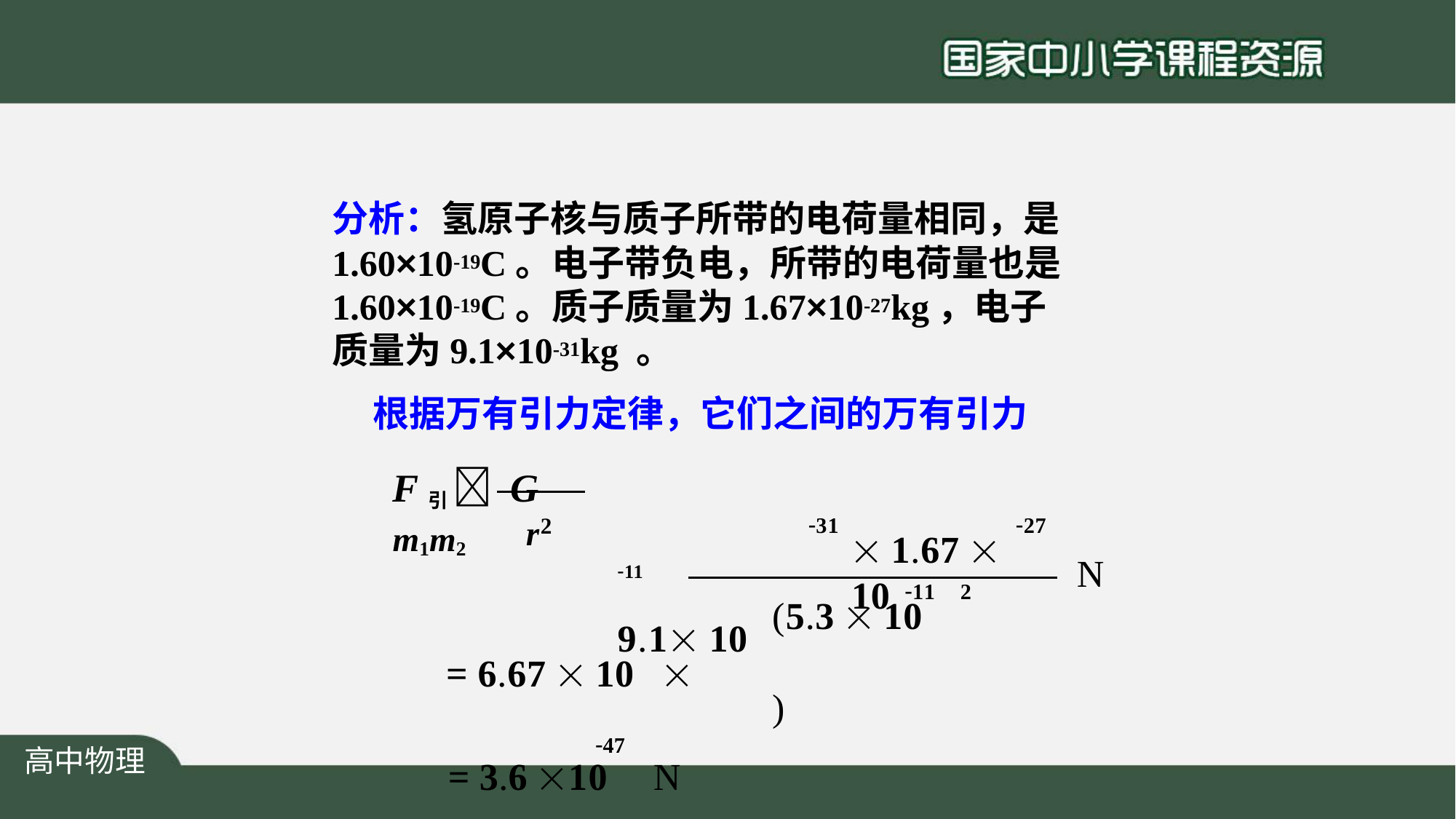

分析：氢原子核与质子所带的电荷量相同，是
1.60×10-19C。电子带负电，所带的电荷量也是
1.60×10-19C。质子质量为1.67×10-27kg，电子 质量为9.1×10-31kg 。
根据万有引力定律，它们之间的万有引力
F引 = G m1m2
r2
−11	9.1× 10
= 6.67 × 10	×

−31
−27
× 1.67 × 10
N
(5.3 × 10	)
−47
= 3.6 ×10	N
−11	2

高中物理